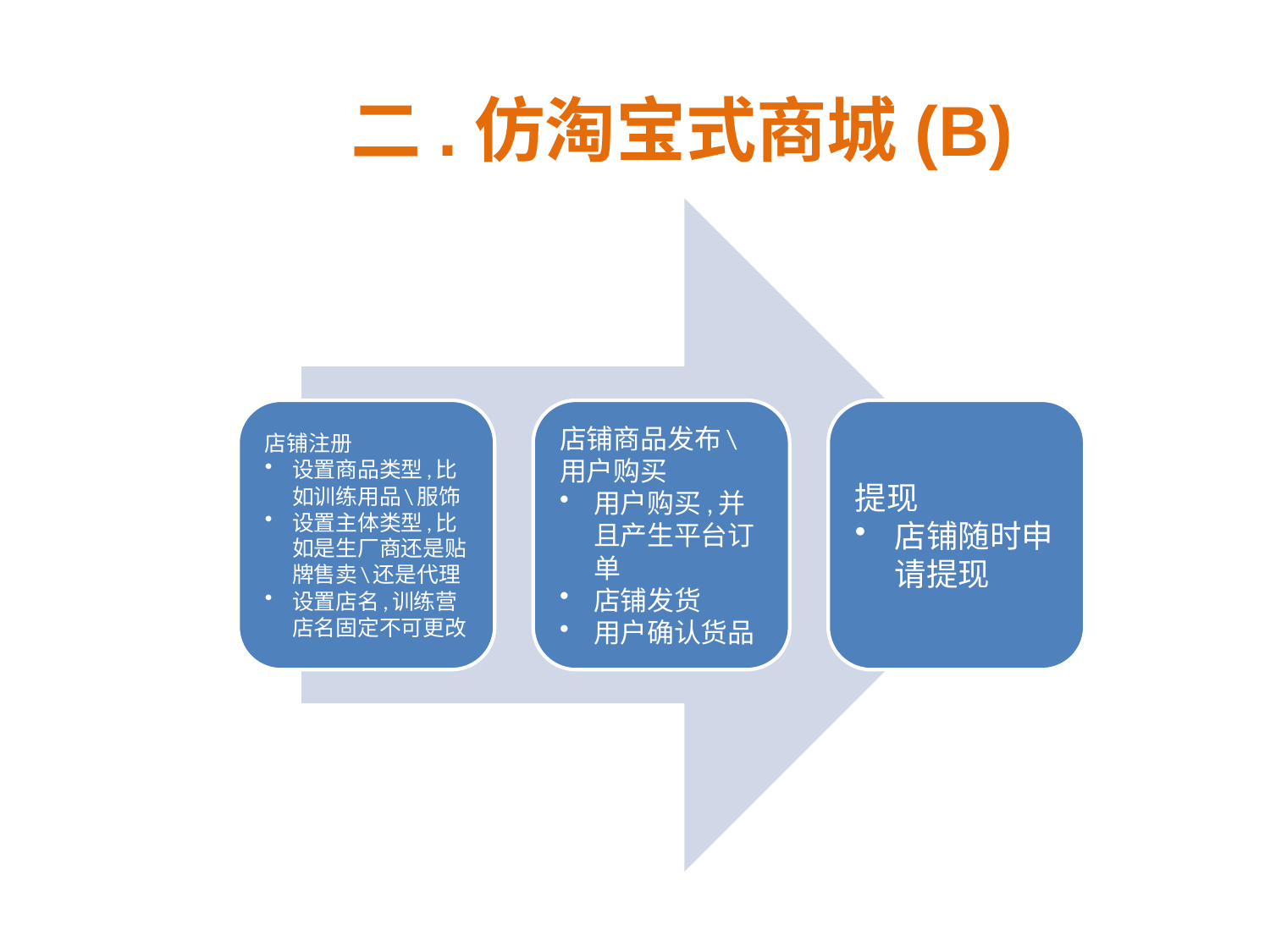

二.仿淘宝式商城(B)
店铺注册
设置商品类型,比如训练用品\服饰
设置主体类型,比如是生厂商还是贴牌售卖\还是代理
店铺商品发布\用户购买
用户购买,并且产生平台订单
店铺发货
设置店名,训练营店名固定不可更改
用户确认货品
提现
店铺随时申请提现